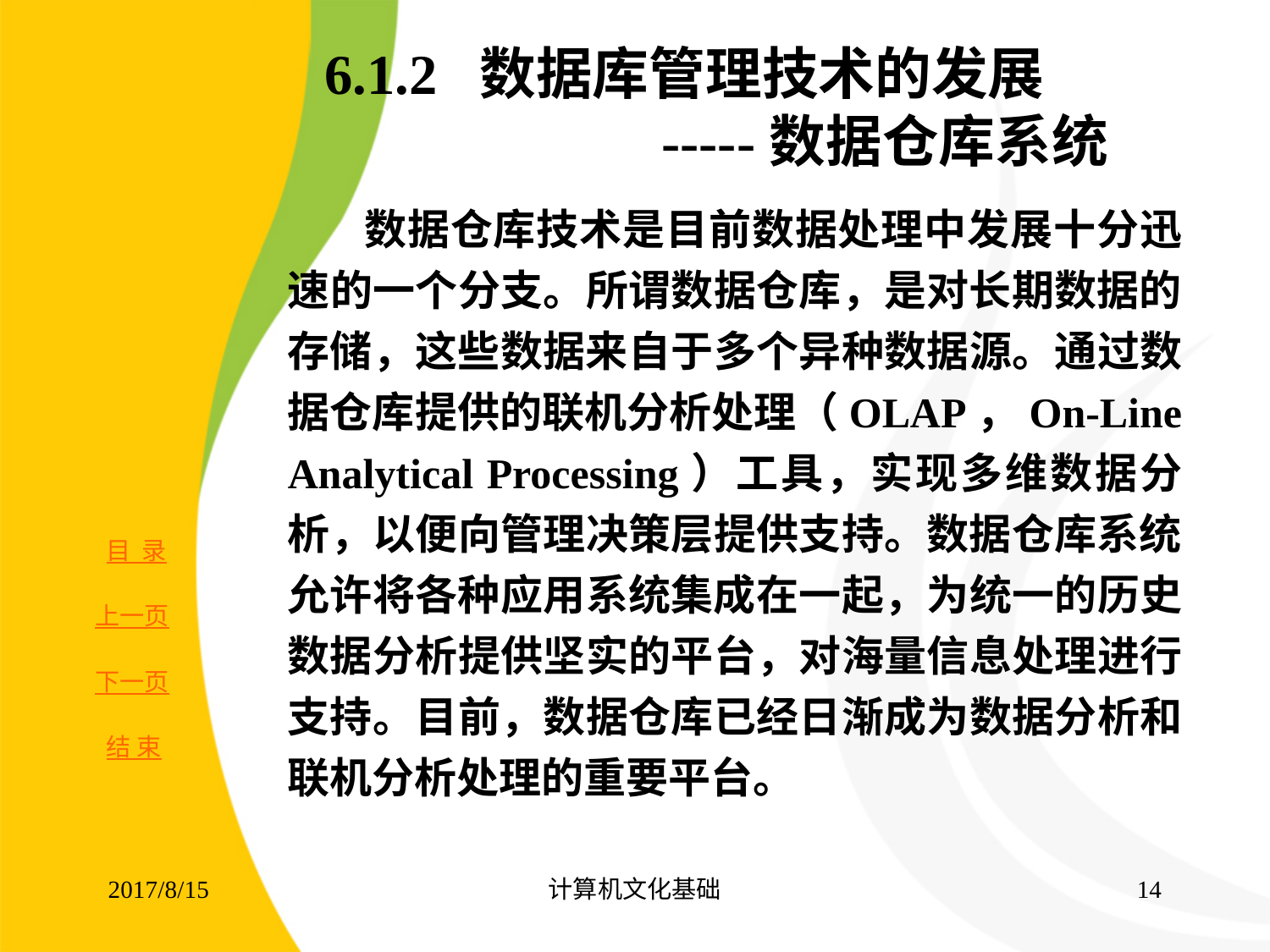

# 6.1.2  数据库管理技术的发展 -----数据仓库系统
        数据仓库技术是目前数据处理中发展十分迅速的一个分支。所谓数据仓库，是对长期数据的存储，这些数据来自于多个异种数据源。通过数据仓库提供的联机分析处理（OLAP，On-Line Analytical Processing）工具，实现多维数据分析，以便向管理决策层提供支持。数据仓库系统允许将各种应用系统集成在一起，为统一的历史数据分析提供坚实的平台，对海量信息处理进行支持。目前，数据仓库已经日渐成为数据分析和联机分析处理的重要平台。
2017/8/15
计算机文化基础
14